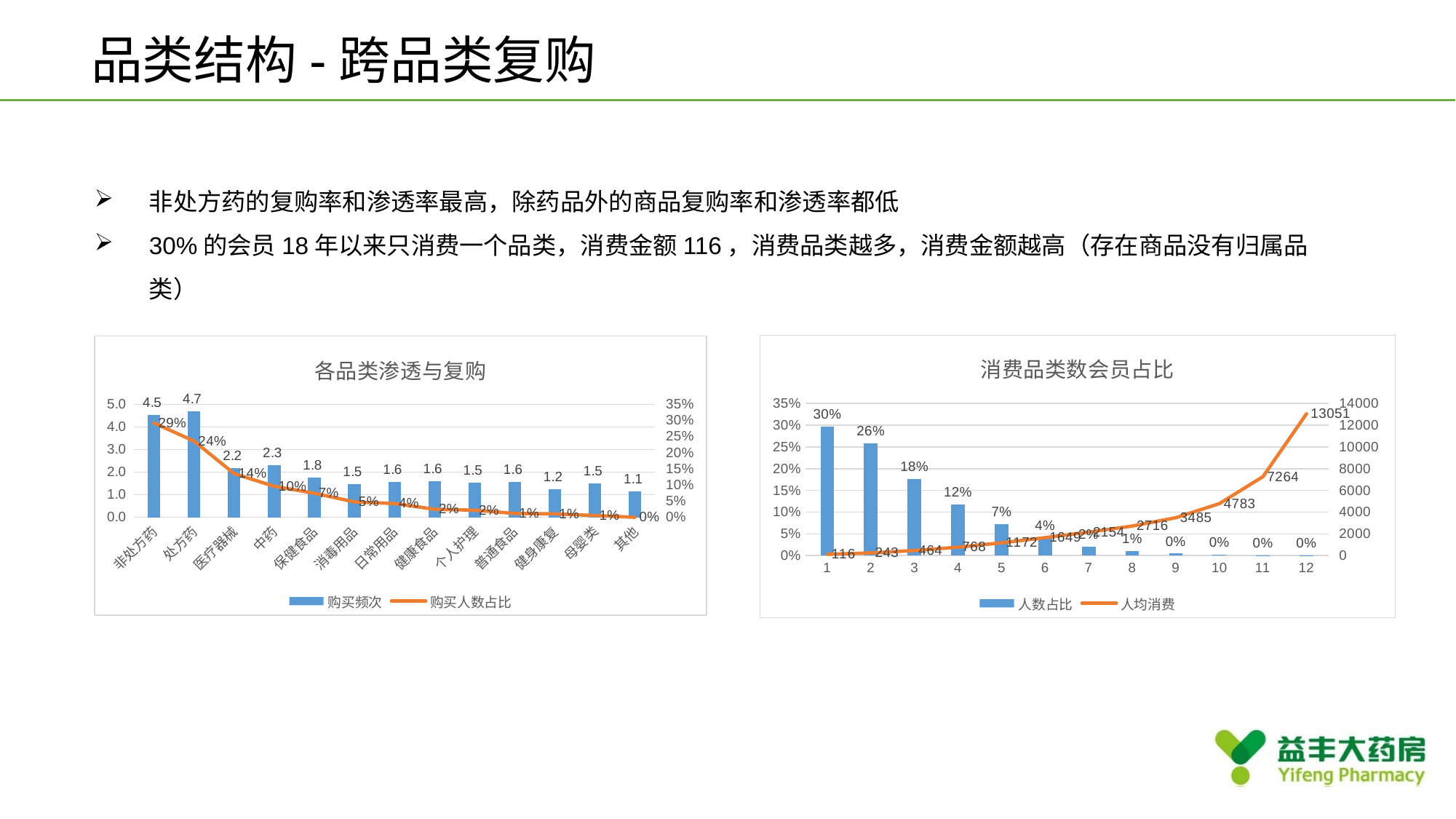

品类结构-跨品类复购
非处方药的复购率和渗透率最高，除药品外的商品复购率和渗透率都低
30%的会员18年以来只消费一个品类，消费金额116，消费品类越多，消费金额越高（存在商品没有归属品类）

### Chart: 消费品类数会员占比

| Category | 人数占比 | 人均消费 |
|---|---|---|

### Chart: 各品类渗透与复购

| Category | 购买频次 | 购买人数占比 |
|---|---|---|
| 非处方药 | 4.53 | 0.292172256676718 |
| 处方药 | 4.7 | 0.236014414414614 |
| 医疗器械 | 2.19 | 0.13529513904253 |
| 中药 | 2.31 | 0.095953642216368 |
| 保健食品 | 1.77 | 0.0746827902479185 |
| 消毒用品 | 1.48 | 0.0478067487262326 |
| 日常用品 | 1.56 | 0.0426957275670423 |
| 健康食品 | 1.59 | 0.0248926266374824 |
| 个人护理 | 1.53 | 0.0220738443990148 |
| 普通食品 | 1.56 | 0.0120346773994209 |
| 健身康复 | 1.23 | 0.0106958758203347 |
| 母婴类 | 1.5 | 0.0056540432298722 |
| 其他 | 1.14 | 2.82136224524064e-05 |